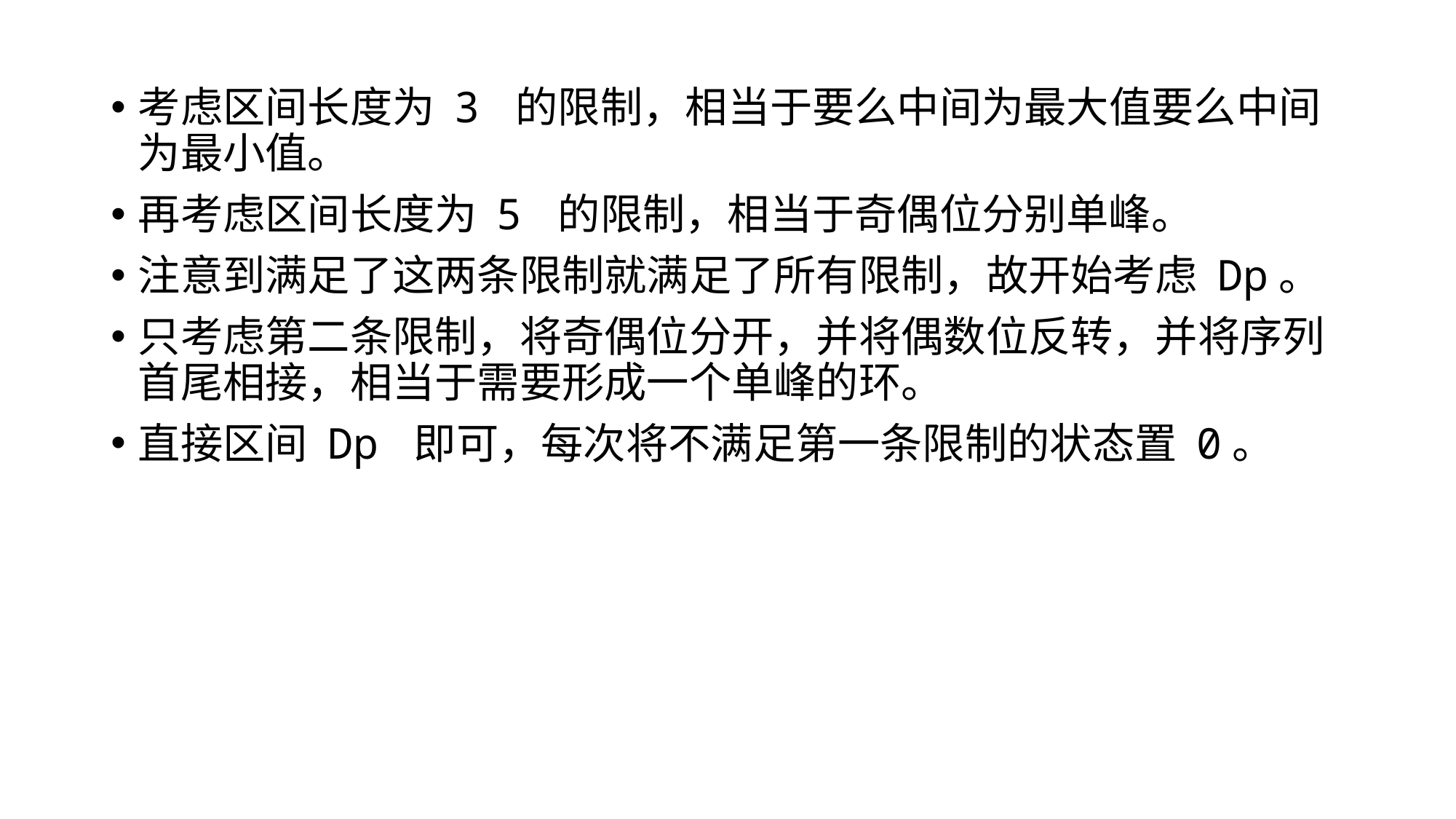

考虑区间长度为 3 的限制，相当于要么中间为最大值要么中间为最小值。
再考虑区间长度为 5 的限制，相当于奇偶位分别单峰。
注意到满足了这两条限制就满足了所有限制，故开始考虑 Dp。
只考虑第二条限制，将奇偶位分开，并将偶数位反转，并将序列首尾相接，相当于需要形成一个单峰的环。
直接区间 Dp 即可，每次将不满足第一条限制的状态置 0。